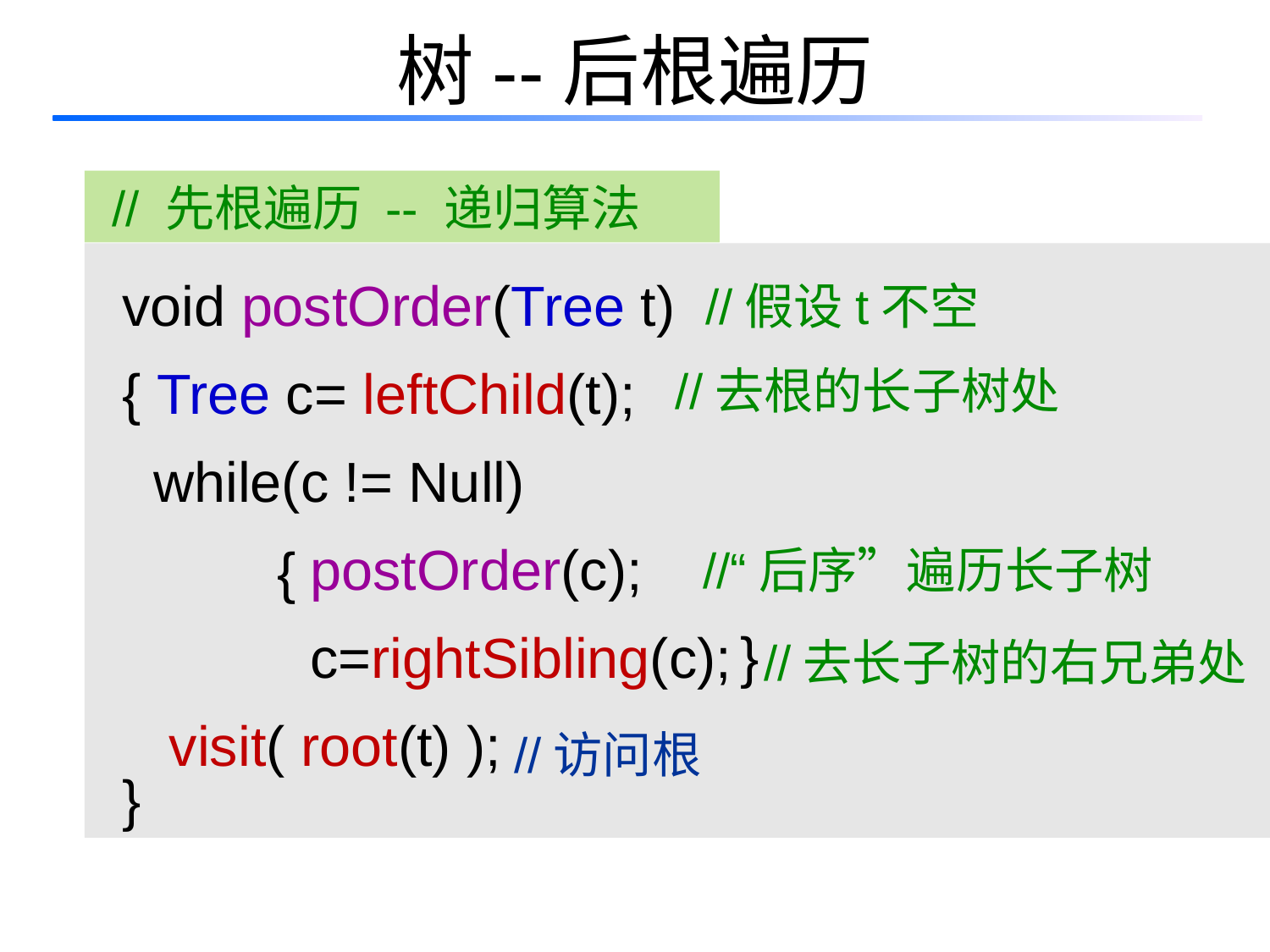

# 树--后根遍历

// 先根遍历 -- 递归算法
void postOrder(Tree t)
{ Tree c= leftChild(t);
  while(c != Null)
            postOrder(c);
            c=rightSibling(c);
   visit( root(t) );
}
//假设t不空
//去根的长子树处
{
//“后序”遍历长子树
}
//去长子树的右兄弟处
//访问根